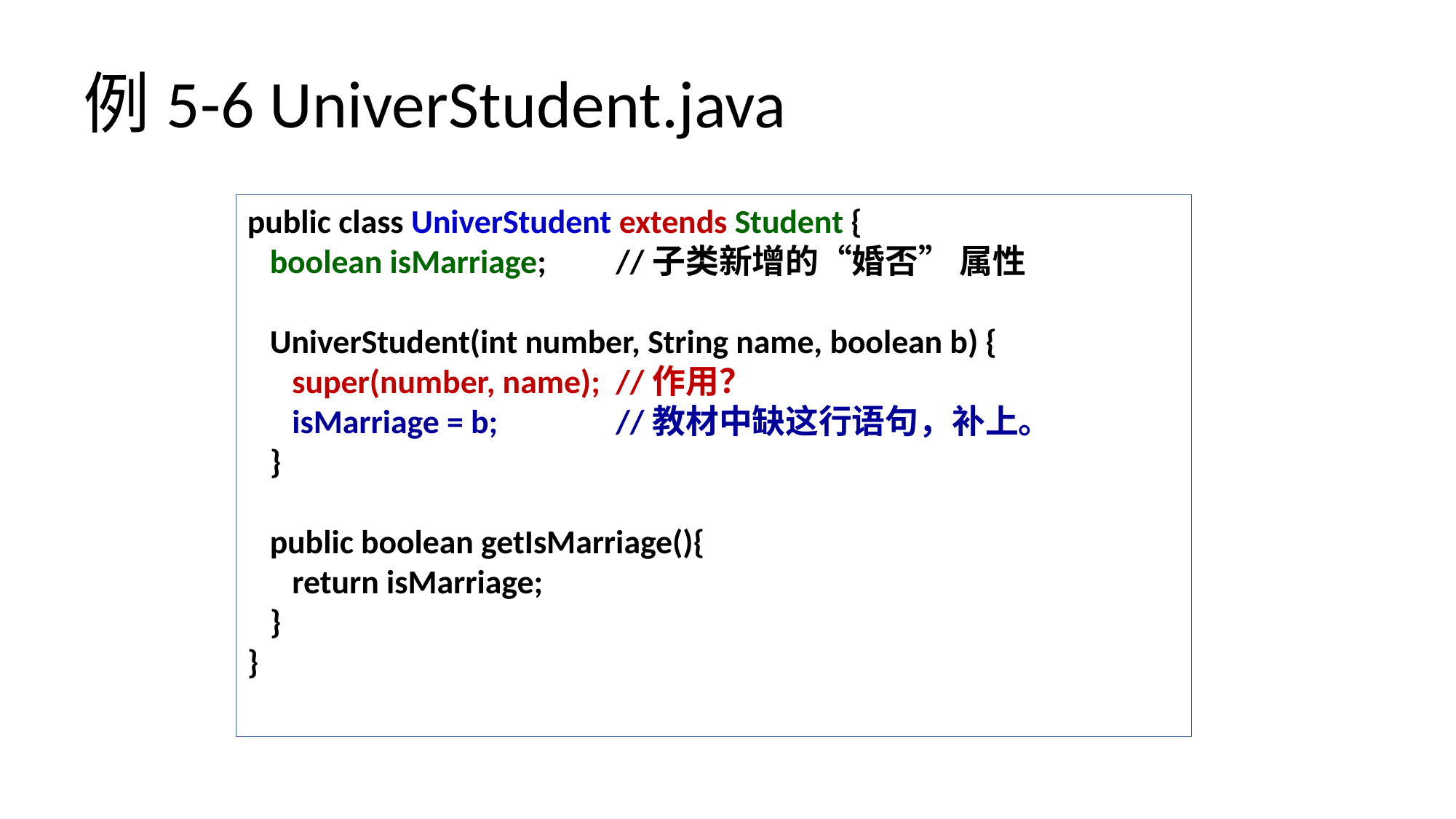

# 例5-6 UniverStudent.java
public class UniverStudent extends Student {
   boolean isMarriage;	//子类新增的“婚否” 属性

   UniverStudent(int number, String name, boolean b) {
      super(number, name);	//作用？
      isMarriage = b;		//教材中缺这行语句，补上。
   }

   public boolean getIsMarriage(){
      return isMarriage;
   }
}
44